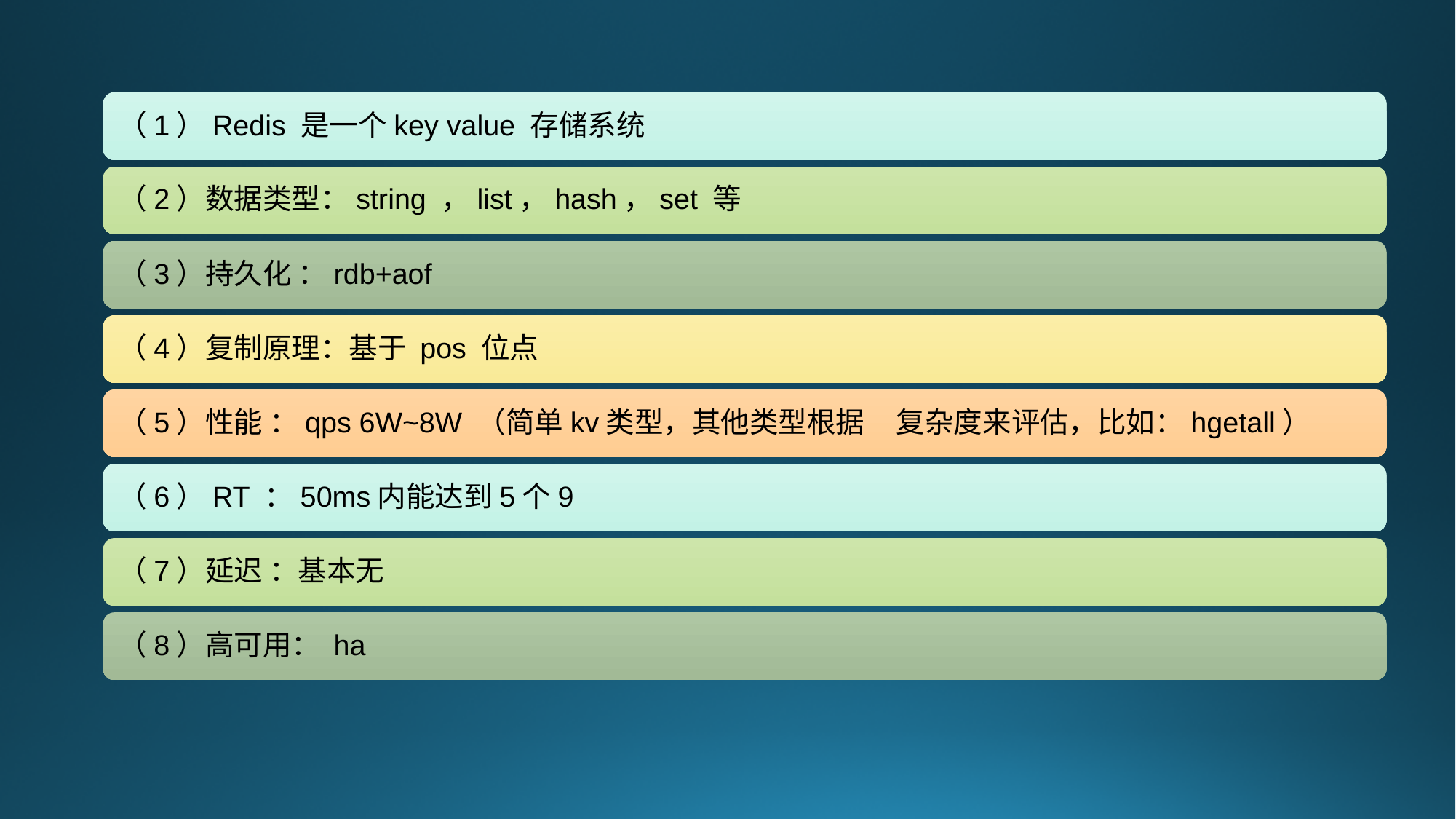

（1）Redis 是一个key value 存储系统
（2）数据类型：string ，list，hash，set 等
（3）持久化 ：rdb+aof
（4）复制原理：基于 pos 位点
（5）性能 ：qps 6W~8W （简单kv类型，其他类型根据     复杂度来评估，比如：hgetall）
（6）RT ：50ms内能达到5个9
（7）延迟 ：基本无
（8）高可用： ha